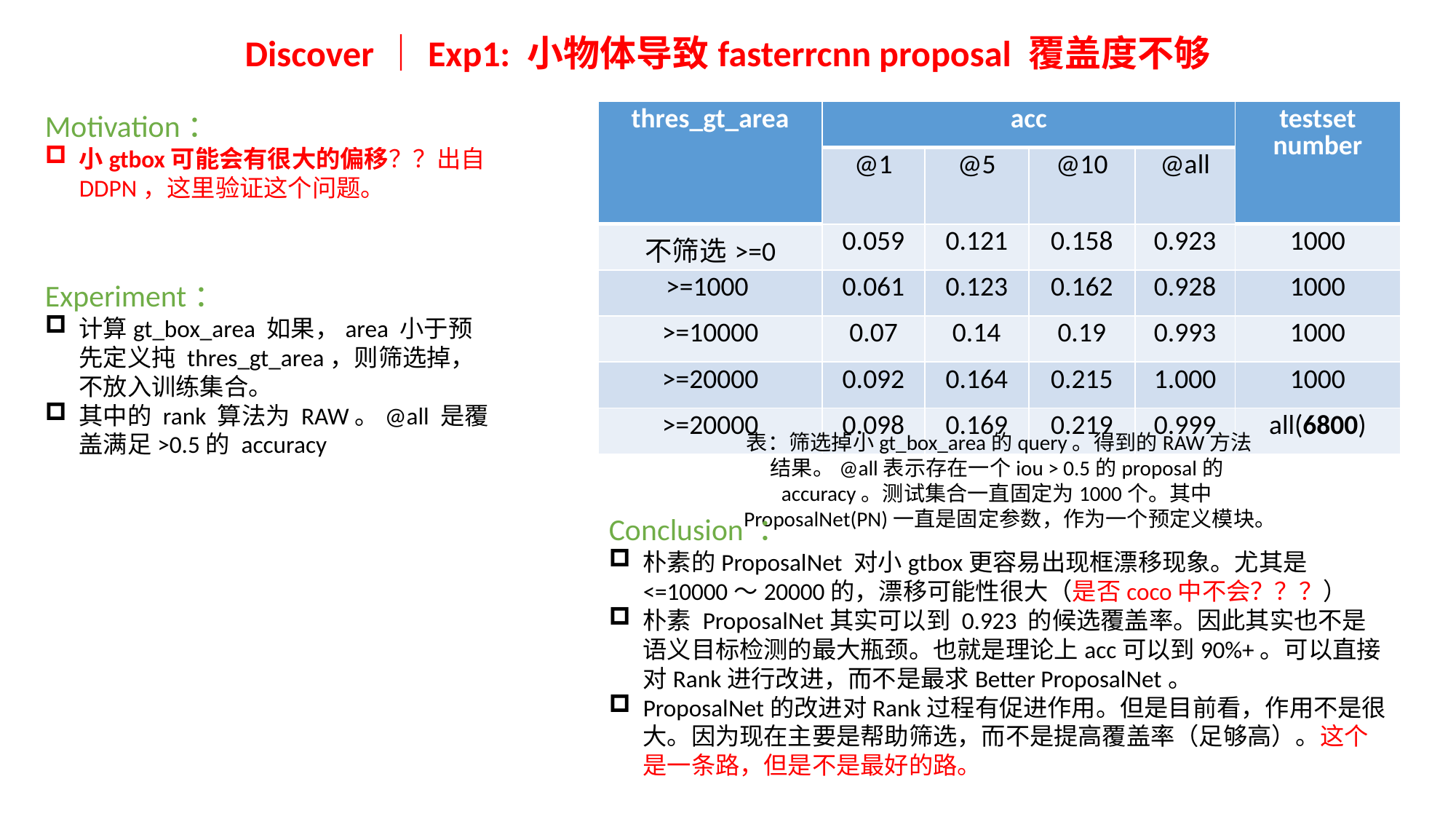

Discover｜Exp1: 小物体导致fasterrcnn proposal 覆盖度不够
Motivation：
小gtbox可能会有很大的偏移？？出自DDPN，这里验证这个问题。
| thres\_gt\_area | acc |  |  |  | testset number |
| --- | --- | --- | --- | --- | --- |
|  | @1 | @5 | @10 | @all |  |
| 不筛选>=0 | 0.059 | 0.121 | 0.158 | 0.923 | 1000 |
| >=1000 | 0.061 | 0.123 | 0.162 | 0.928 | 1000 |
| >=10000 | 0.07 | 0.14 | 0.19 | 0.993 | 1000 |
| >=20000 | 0.092 | 0.164 | 0.215 | 1.000 | 1000 |
| >=20000 | 0.098 | 0.169 | 0.219 | 0.999 | all(6800) |
Experiment：
计算gt_box_area 如果，area 小于预先定义扽 thres_gt_area，则筛选掉，不放入训练集合。
其中的 rank 算法为 RAW。@all 是覆盖满足>0.5的 accuracy
表：筛选掉小gt_box_area的query。得到的RAW方法结果。@all表示存在一个iou > 0.5的proposal的accuracy。测试集合一直固定为1000个。其中ProposalNet(PN)一直是固定参数，作为一个预定义模块。
Conclusion ：
朴素的ProposalNet 对小gtbox更容易出现框漂移现象。尤其是 <=10000～20000的，漂移可能性很大（是否coco中不会？？？）
朴素 ProposalNet其实可以到 0.923 的候选覆盖率。因此其实也不是语义目标检测的最大瓶颈。也就是理论上acc可以到90%+。可以直接对Rank进行改进，而不是最求Better ProposalNet。
ProposalNet的改进对Rank过程有促进作用。但是目前看，作用不是很大。因为现在主要是帮助筛选，而不是提高覆盖率（足够高）。这个是一条路，但是不是最好的路。